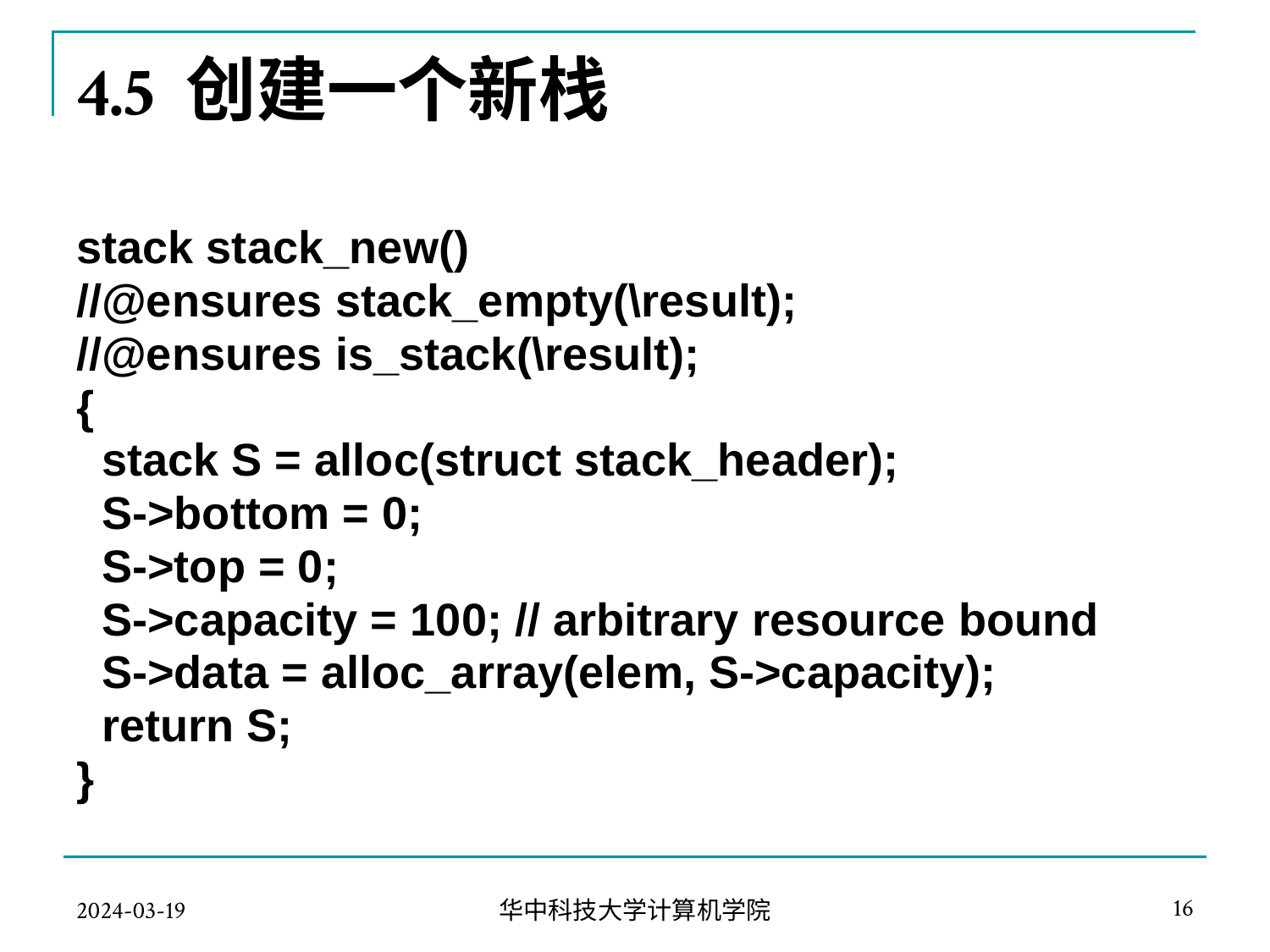

# 4.5 创建一个新栈
stack stack_new()
//@ensures stack_empty(\result);
//@ensures is_stack(\result);
{
  stack S = alloc(struct stack_header);
  S->bottom = 0;
  S->top = 0;
  S->capacity = 100; // arbitrary resource bound
  S->data = alloc_array(elem, S->capacity);
  return S;
}
2024-03-19
16
华中科技大学计算机学院